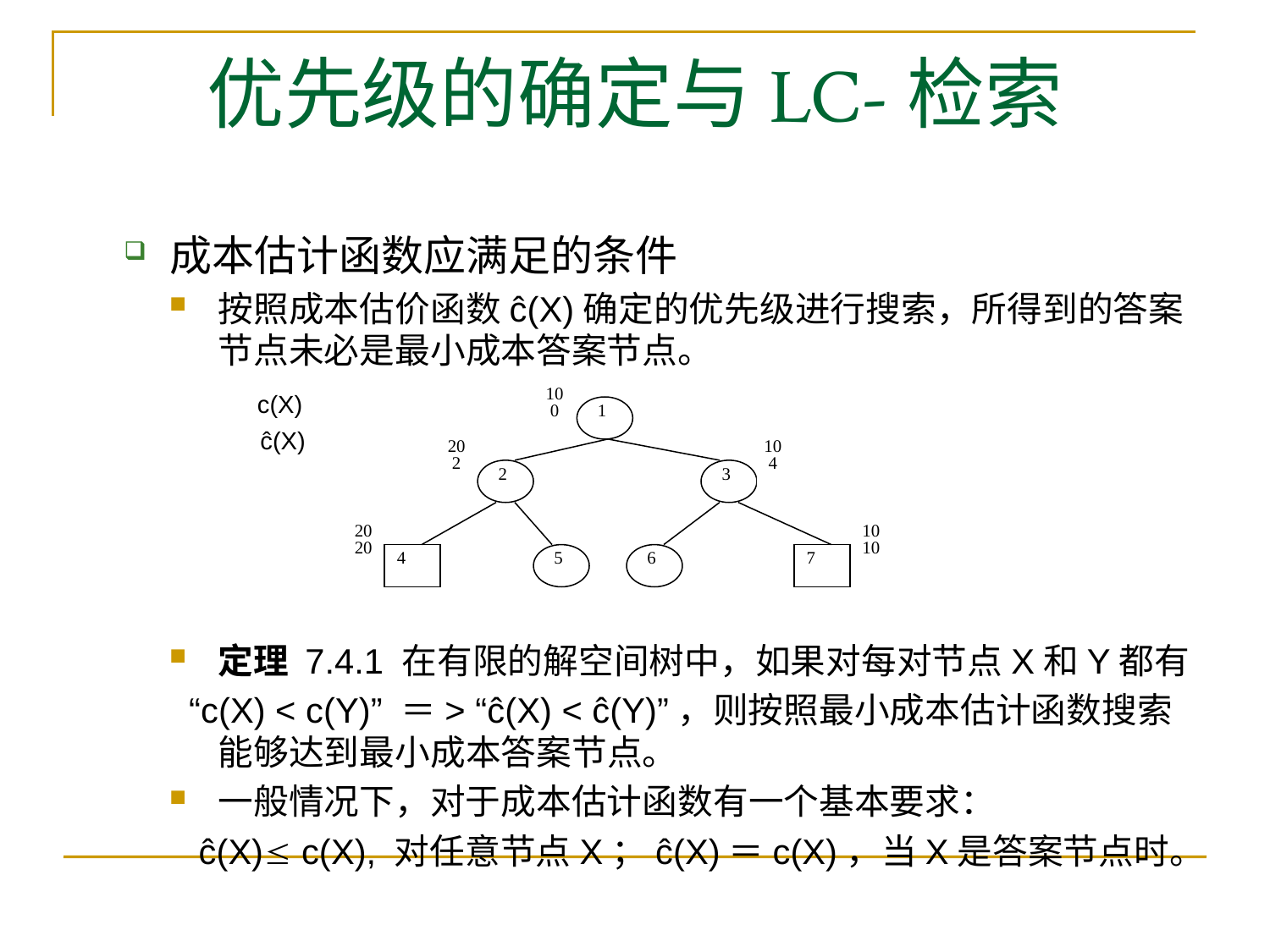

# 优先级的确定与LC-检索
成本估计函数应满足的条件
按照成本估价函数ĉ(X)确定的优先级进行搜索，所得到的答案节点未必是最小成本答案节点。
         c(X)
             ĉ(X)

定理 7.4.1 在有限的解空间树中，如果对每对节点X和Y都有
  “c(X) < c(Y)” ＝> “ĉ(X) < ĉ(Y)”，则按照最小成本估计函数搜索能够达到最小成本答案节点。
一般情况下，对于成本估计函数有一个基本要求：
   ĉ(X)≤ c(X), 对任意节点X；ĉ(X)＝c(X)，当X是答案节点时。

10
0
1
20
2

10
4
2

20
20
10
10
4
5
6
7
3